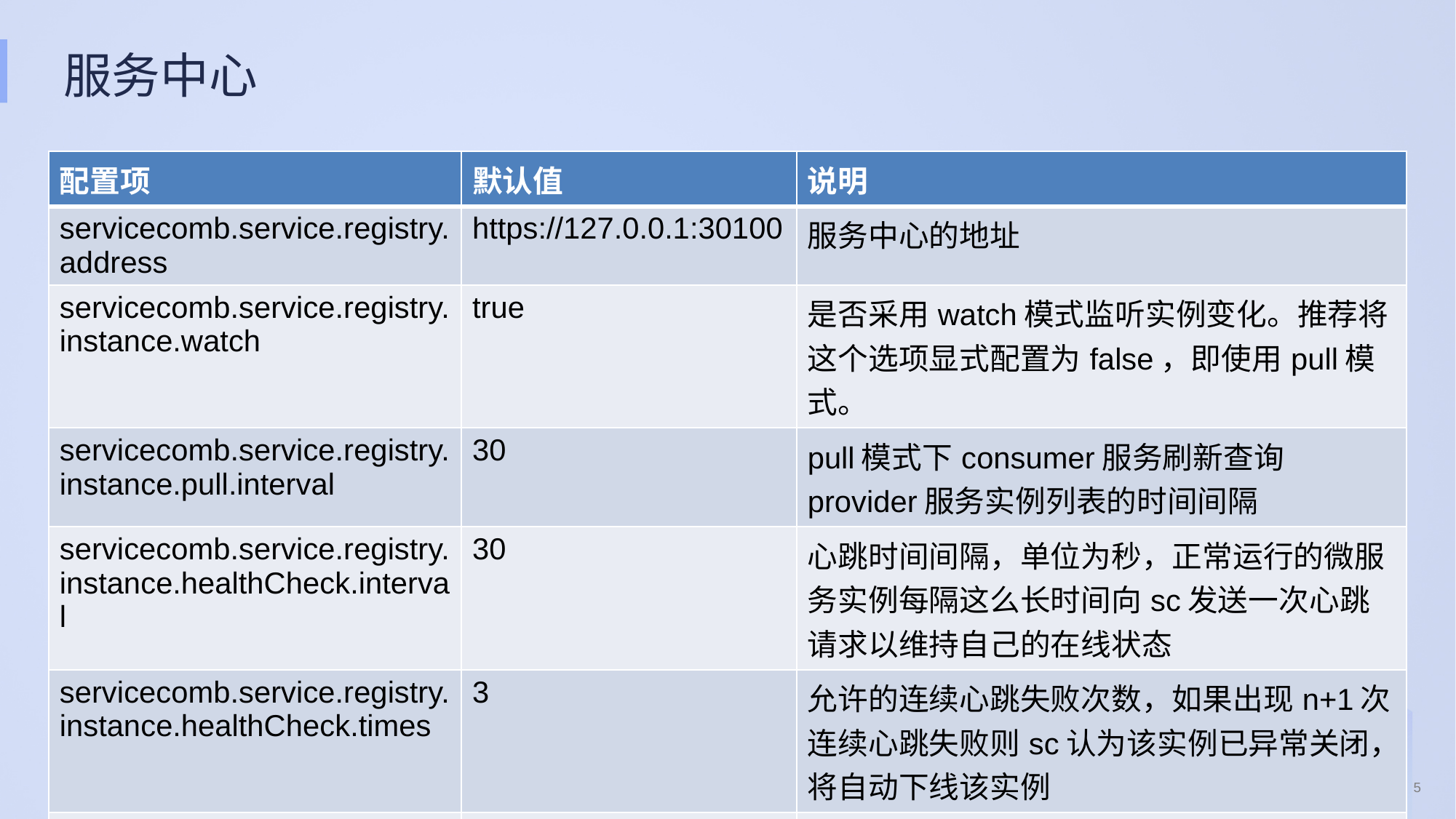

# 服务中心

| 配置项 | 默认值 | 说明 |
| --- | --- | --- |
| servicecomb.service.registry.address | https://127.0.0.1:30100 | 服务中心的地址 |
| servicecomb.service.registry.instance.watch | true | 是否采用watch模式监听实例变化。推荐将这个选项显式配置为false，即使用pull模式。 |
| servicecomb.service.registry.instance.pull.interval | 30 | pull模式下consumer服务刷新查询provider服务实例列表的时间间隔 |
| servicecomb.service.registry.instance.healthCheck.interval | 30 | 心跳时间间隔，单位为秒，正常运行的微服务实例每隔这么长时间向sc发送一次心跳请求以维持自己的在线状态 |
| servicecomb.service.registry.instance.healthCheck.times | 3 | 允许的连续心跳失败次数，如果出现n+1次连续心跳失败则sc认为该实例已异常关闭，将自动下线该实例 |
| servicecomb.service.registry.instance.empty.protection | true | 是否启用空实例保护，true表示如果从sc查询到的provider实例列表为空，将会尝试沿用本地缓存的provider实例列表 |